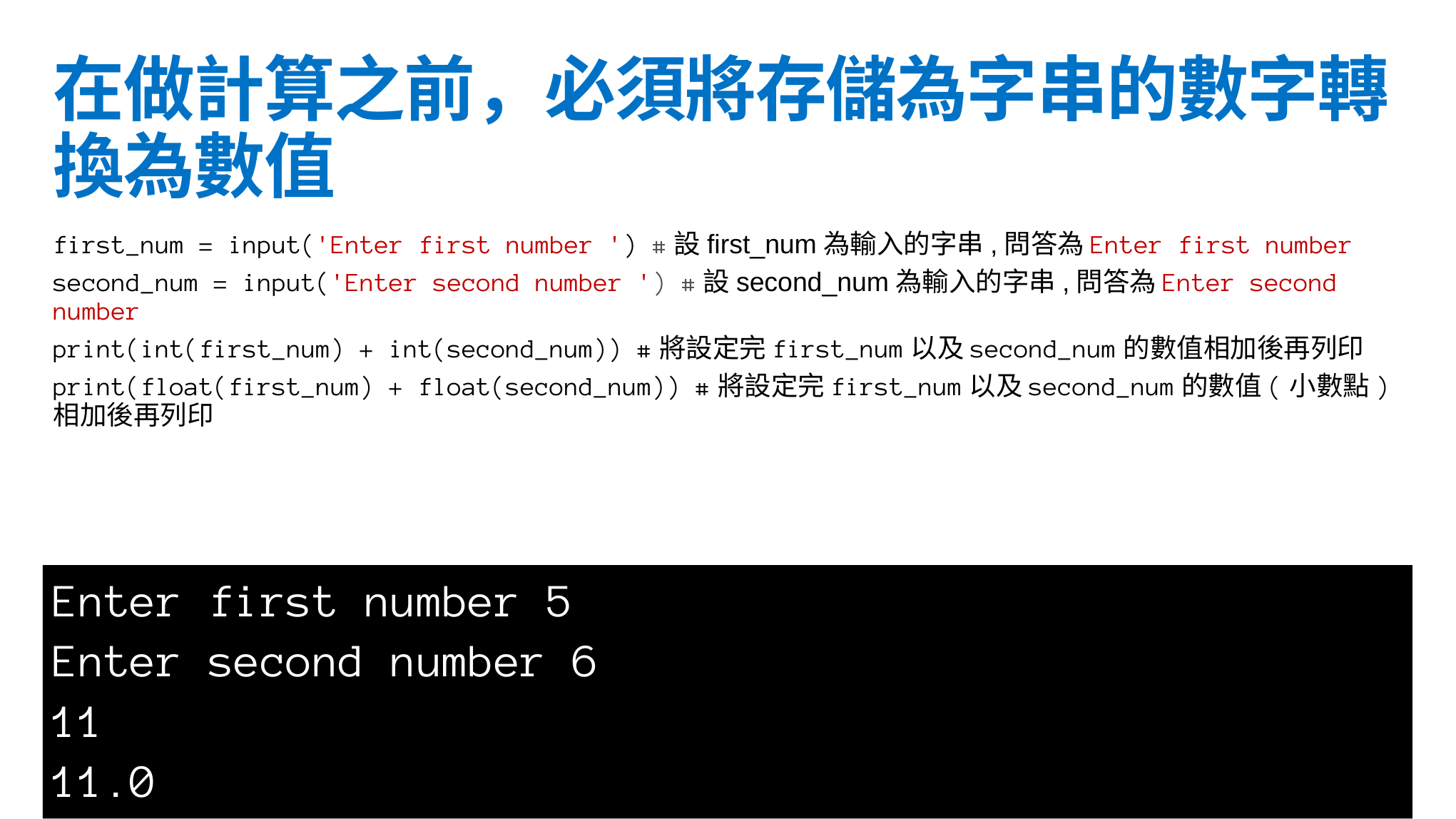

在做計算之前，必須將存儲為字串的數字轉換為數值
first_num = input('Enter first number ') #設first_num為輸入的字串,問答為Enter first number
second_num = input('Enter second number ') #設second_num為輸入的字串,問答為Enter second number
print(int(first_num) + int(second_num)) #將設定完first_num以及second_num的數值相加後再列印
print(float(first_num) + float(second_num)) #將設定完first_num以及second_num的數值(小數點)相加後再列印

Enter first number 5
Enter second number 6
11
11.0